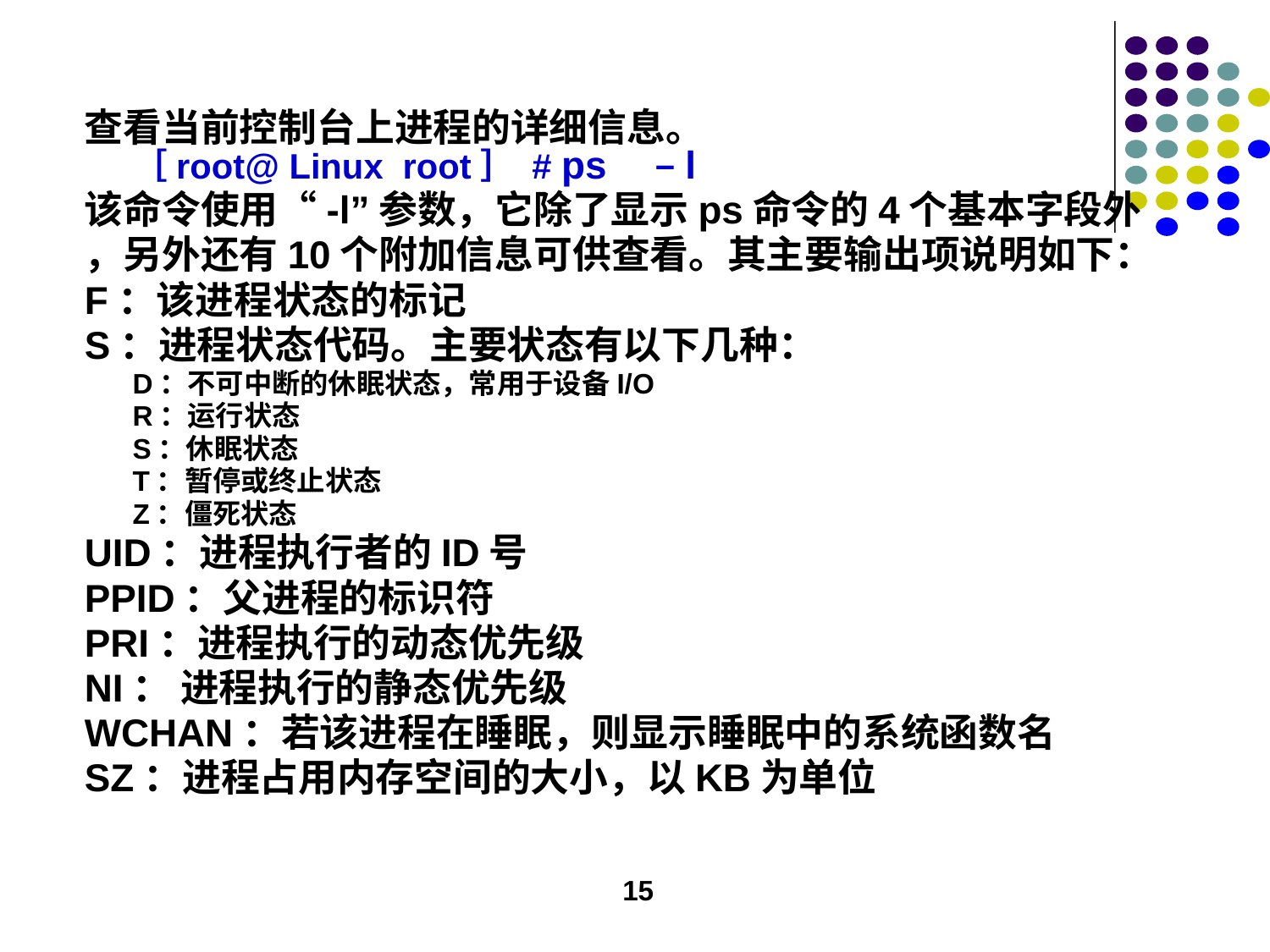

查看当前控制台上进程的详细信息。
［root@ Linux  root］ # ps　–l
该命令使用“-l”参数，它除了显示ps命令的4个基本字段外
，另外还有10个附加信息可供查看。其主要输出项说明如下：
F：该进程状态的标记
S：进程状态代码。主要状态有以下几种：
D：不可中断的休眠状态，常用于设备I/O
R：运行状态
S：休眠状态
T：暂停或终止状态
Z：僵死状态
UID：进程执行者的ID号
PPID：父进程的标识符
PRI：进程执行的动态优先级
NI： 进程执行的静态优先级
WCHAN：若该进程在睡眠，则显示睡眠中的系统函数名
SZ：进程占用内存空间的大小，以KB为单位

15